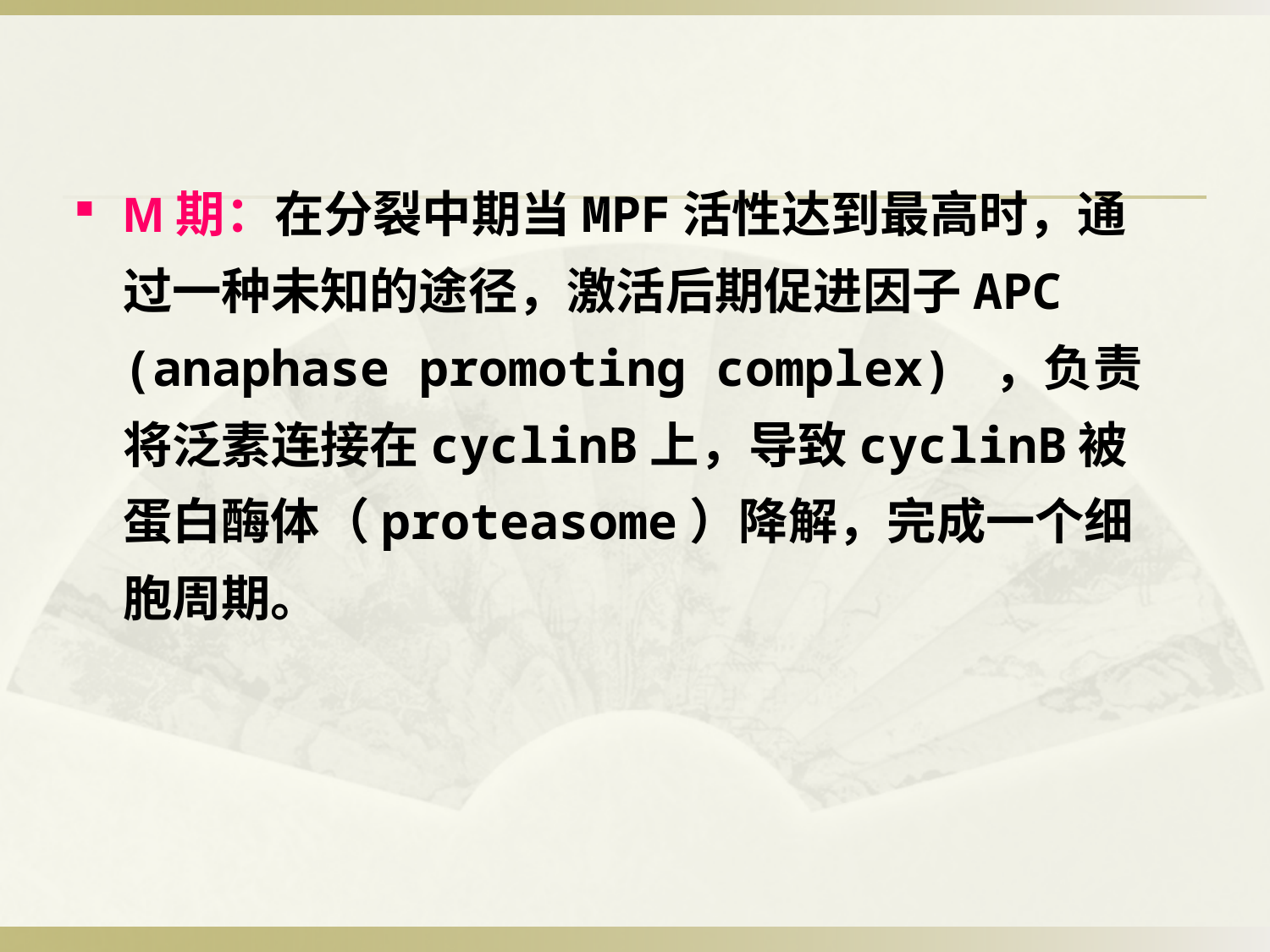

M期：在分裂中期当MPF活性达到最高时，通过一种未知的途径，激活后期促进因子APC (anaphase promoting complex) ，负责将泛素连接在cyclinB上，导致cyclinB被蛋白酶体（proteasome）降解，完成一个细胞周期。